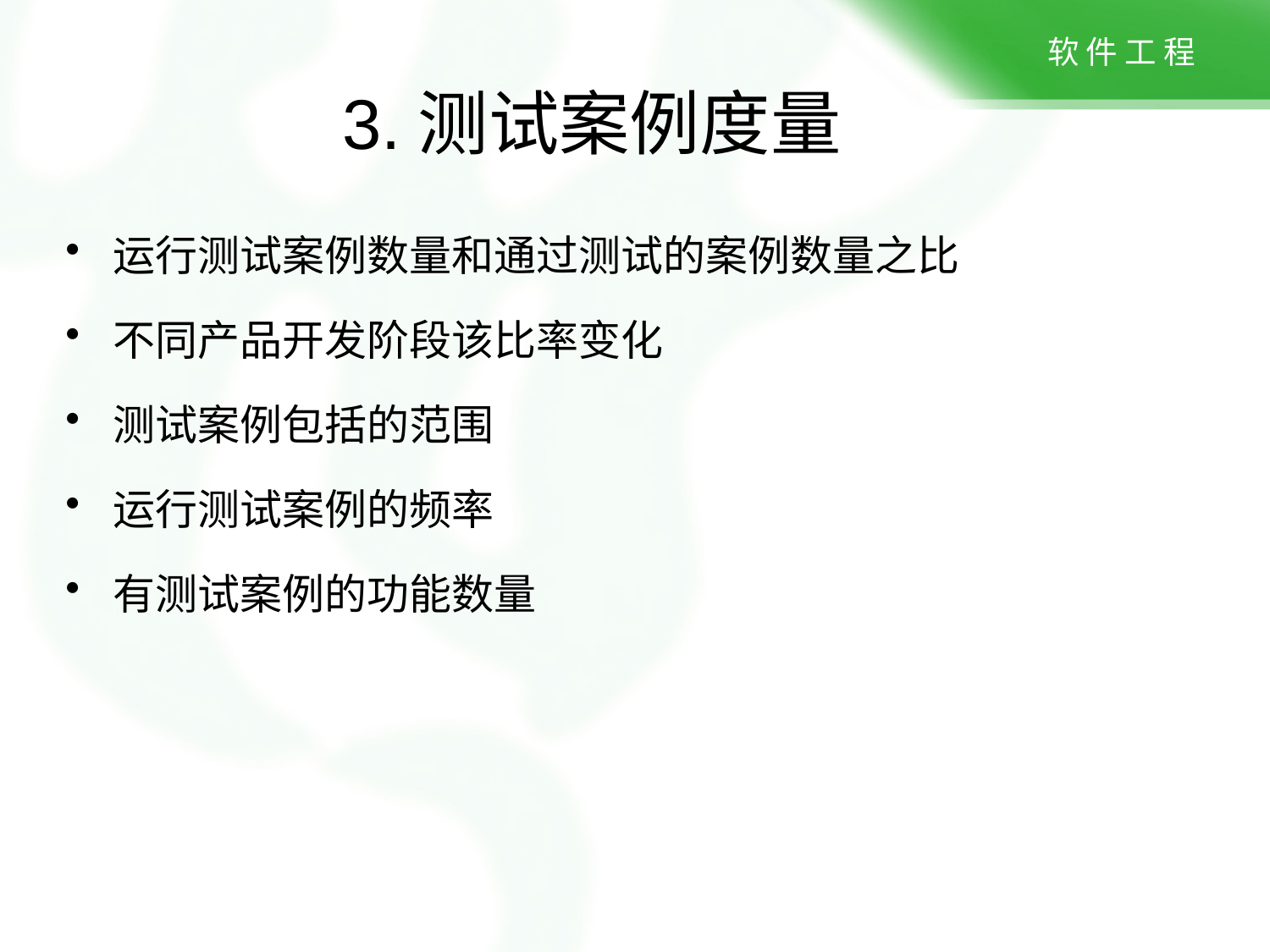

# 3.测试案例度量
运行测试案例数量和通过测试的案例数量之比
不同产品开发阶段该比率变化
测试案例包括的范围
运行测试案例的频率
有测试案例的功能数量